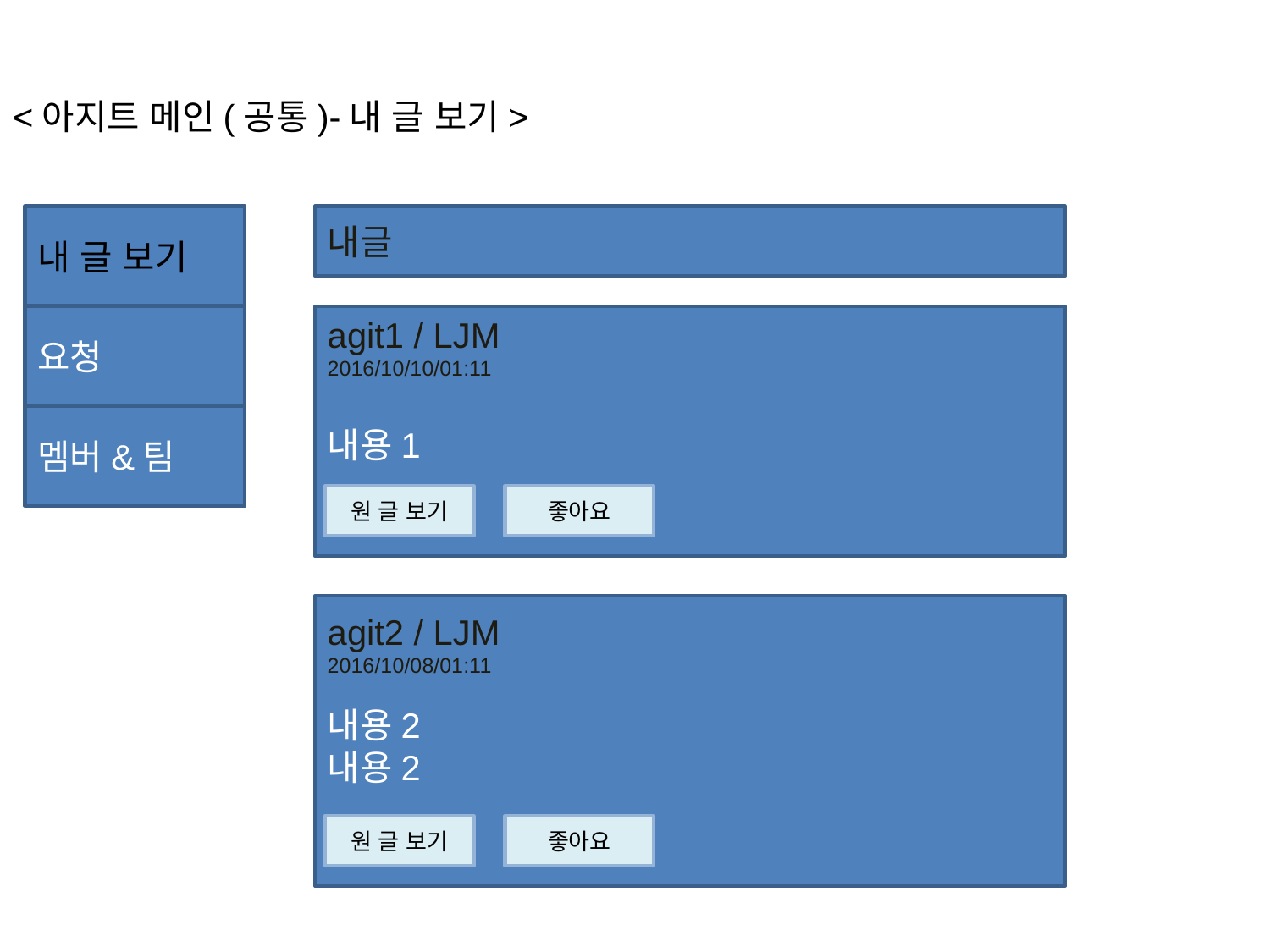

<아지트 메인(공통)-내 글 보기>
내 글 보기
내글
요청
agit1 / LJM
2016/10/10/01:11

내용1

멤버&팀
원 글 보기
좋아요
agit2 / LJM
2016/10/08/01:11

내용2
내용2

원 글 보기
좋아요